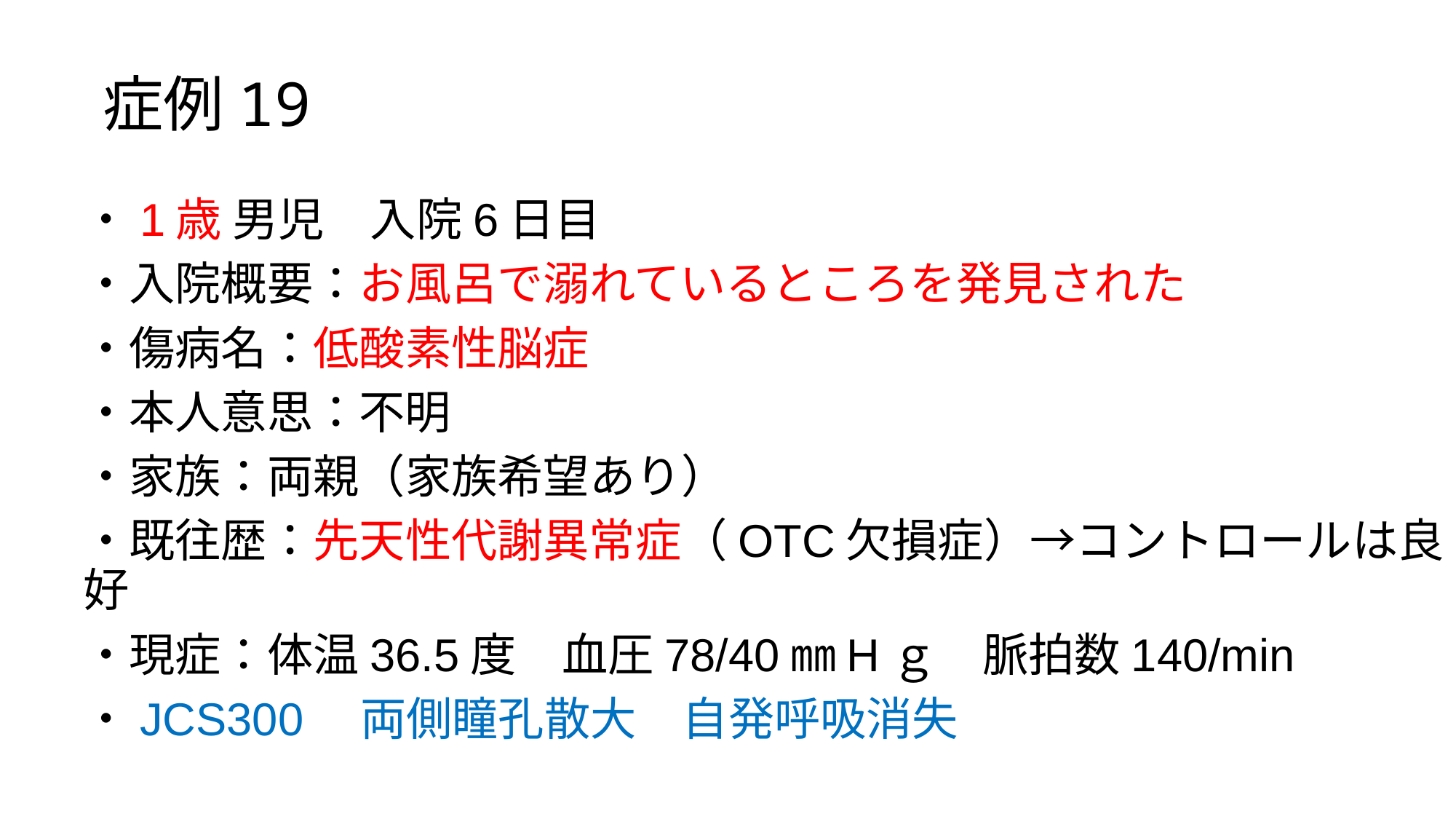

# 症例19
・1歳 男児　入院6日目
・入院概要：お風呂で溺れているところを発見された
・傷病名：低酸素性脳症
・本人意思：不明
・家族：両親（家族希望あり）
・既往歴：先天性代謝異常症（OTC欠損症）→コントロールは良好
・現症：体温36.5度　血圧78/40㎜Hｇ　脈拍数140/min
・JCS300　両側瞳孔散大　自発呼吸消失